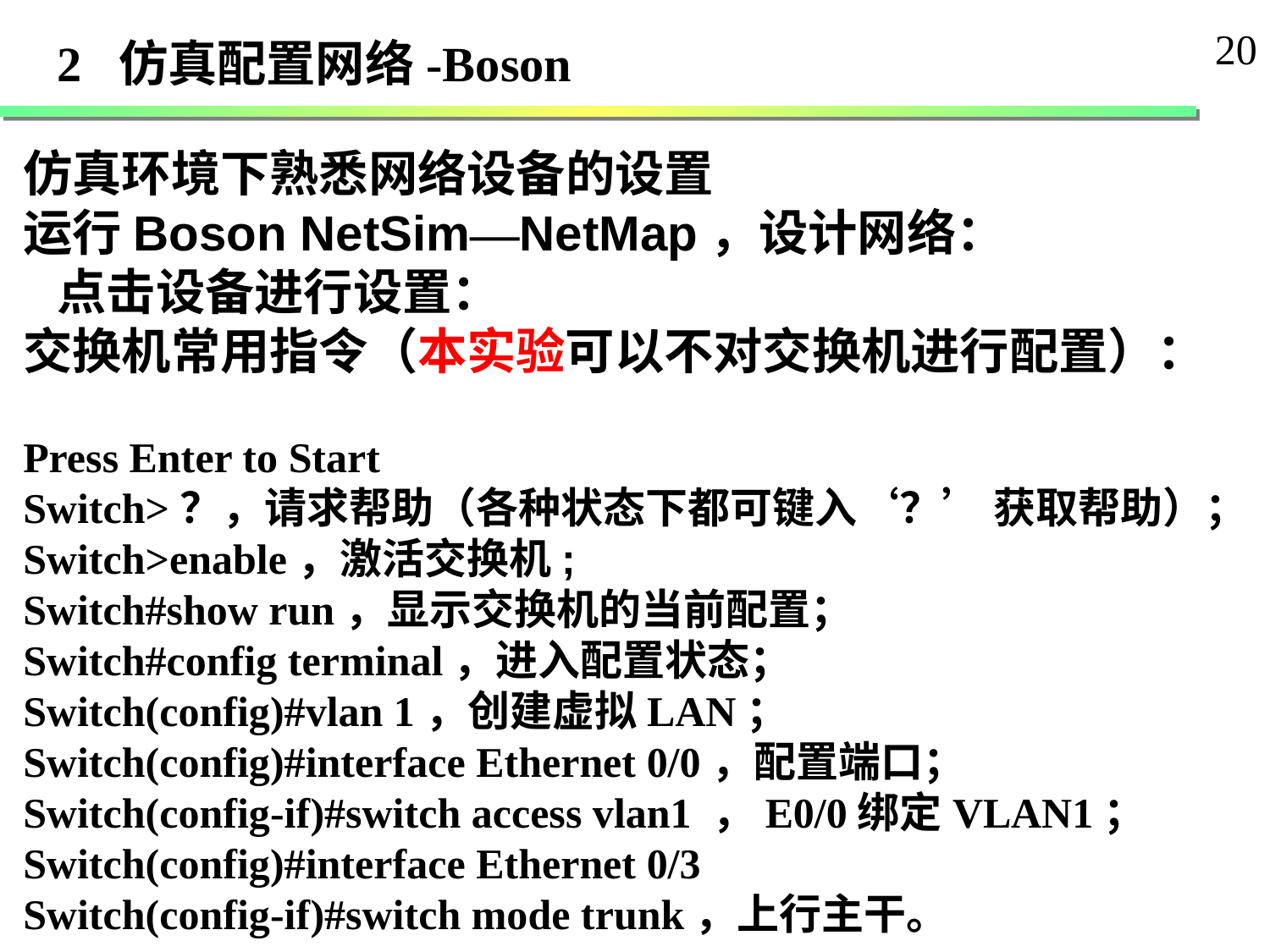

20
2  仿真配置网络-Boson

仿真环境下熟悉网络设备的设置
运行Boson NetSim—NetMap，设计网络：
  点击设备进行设置：
交换机常用指令（本实验可以不对交换机进行配置）：

Press Enter to Start
Switch>？，请求帮助（各种状态下都可键入‘？’ 获取帮助）；
Switch>enable，激活交换机;
Switch#show run，显示交换机的当前配置；
Switch#config terminal，进入配置状态；
Switch(config)#vlan 1，创建虚拟LAN；
Switch(config)#interface Ethernet 0/0，配置端口；
Switch(config-if)#switch access vlan1 ，E0/0绑定VLAN1；
Switch(config)#interface Ethernet 0/3
Switch(config-if)#switch mode trunk，上行主干。